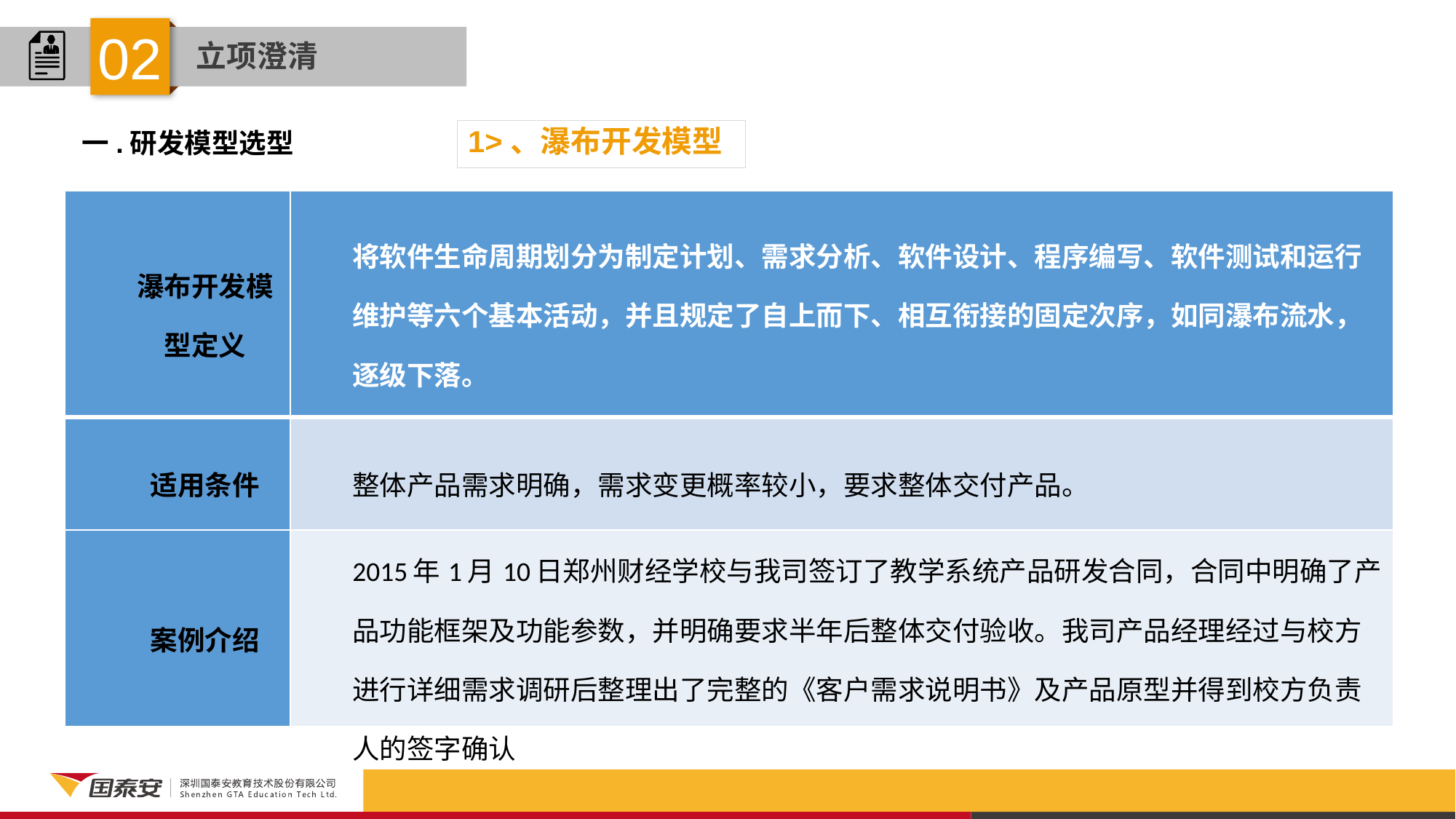

02

立项澄清

一.研发模型选型
1>、瀑布开发模型
| 瀑布开发模型定义 | 将软件生命周期划分为制定计划、需求分析、软件设计、程序编写、软件测试和运行维护等六个基本活动，并且规定了自上而下、相互衔接的固定次序，如同瀑布流水，逐级下落。 |
| --- | --- |
| 适用条件 | 整体产品需求明确，需求变更概率较小，要求整体交付产品。 |
| 案例介绍 | 2015年1月10日郑州财经学校与我司签订了教学系统产品研发合同，合同中明确了产品功能框架及功能参数，并明确要求半年后整体交付验收。我司产品经理经过与校方进行详细需求调研后整理出了完整的《客户需求说明书》及产品原型并得到校方负责人的签字确认 |